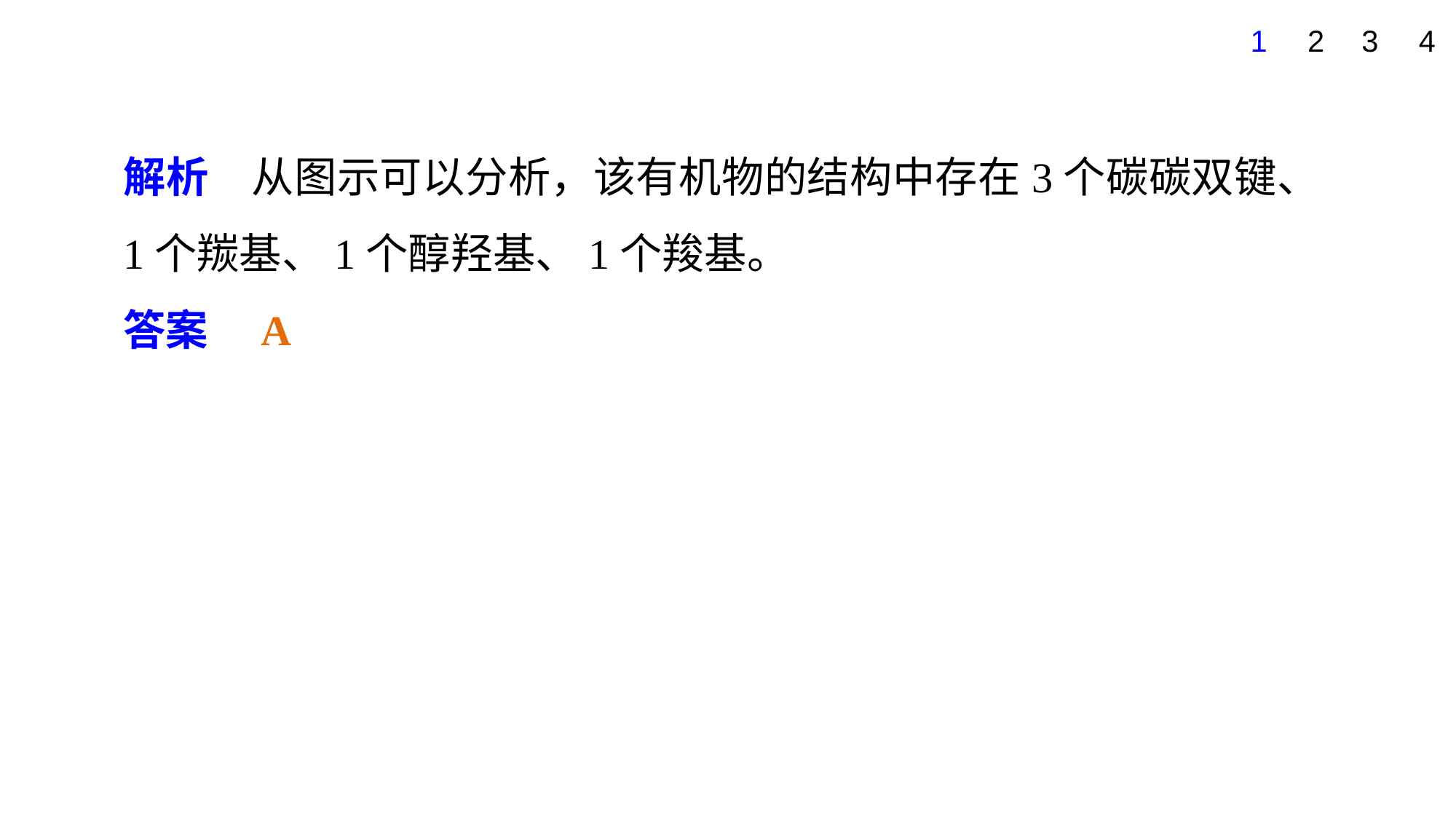

1
2
3
4
解析　从图示可以分析，该有机物的结构中存在3个碳碳双键、1个羰基、1个醇羟基、1个羧基。
答案　A